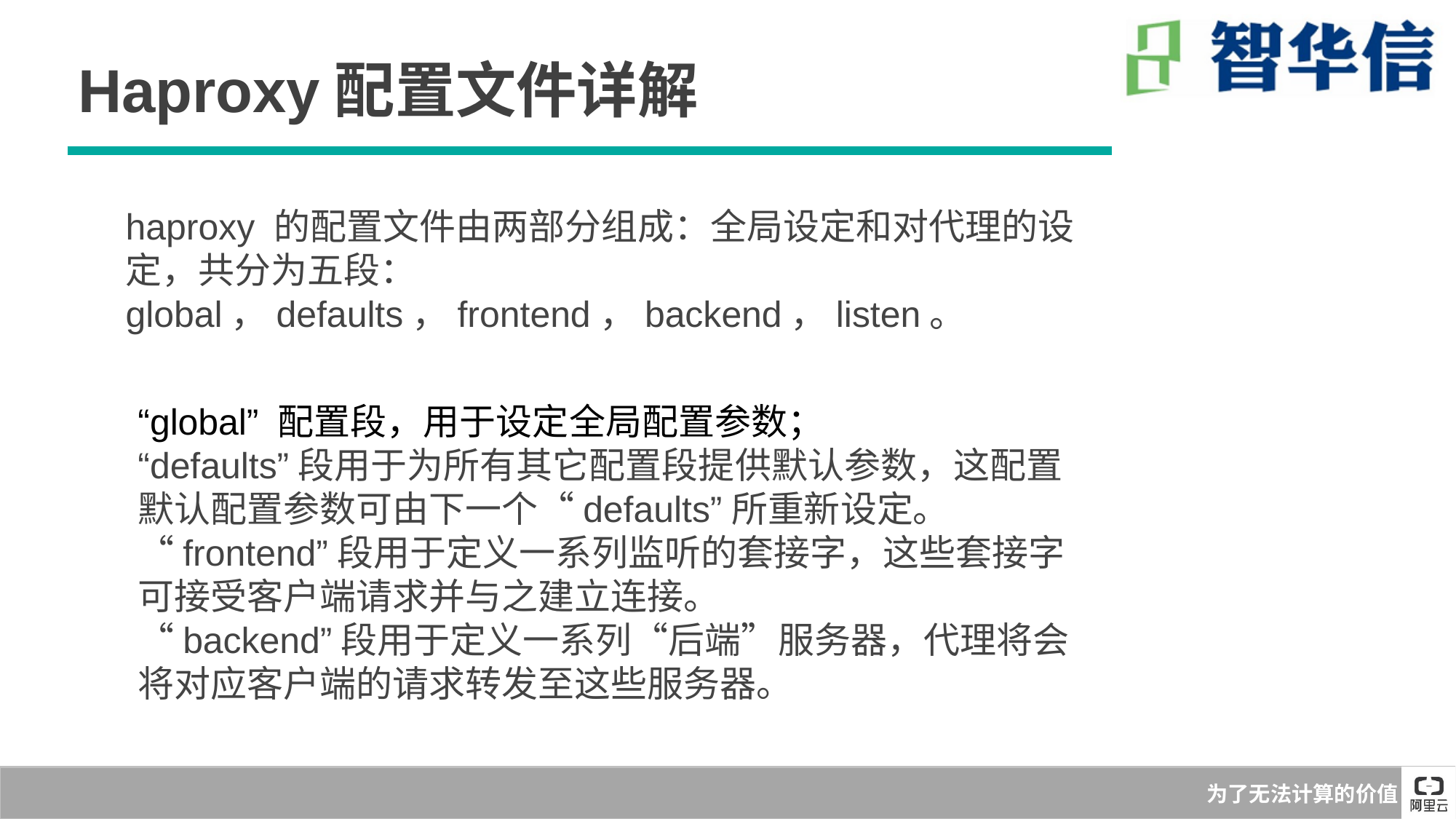

Haproxy配置文件详解
haproxy 的配置文件由两部分组成：全局设定和对代理的设定，共分为五段：global，defaults，frontend，backend，listen。
“global” 配置段，用于设定全局配置参数；
“defaults”段用于为所有其它配置段提供默认参数，这配置默认配置参数可由下一个“defaults”所重新设定。
“frontend”段用于定义一系列监听的套接字，这些套接字可接受客户端请求并与之建立连接。
“backend”段用于定义一系列“后端”服务器，代理将会将对应客户端的请求转发至这些服务器。